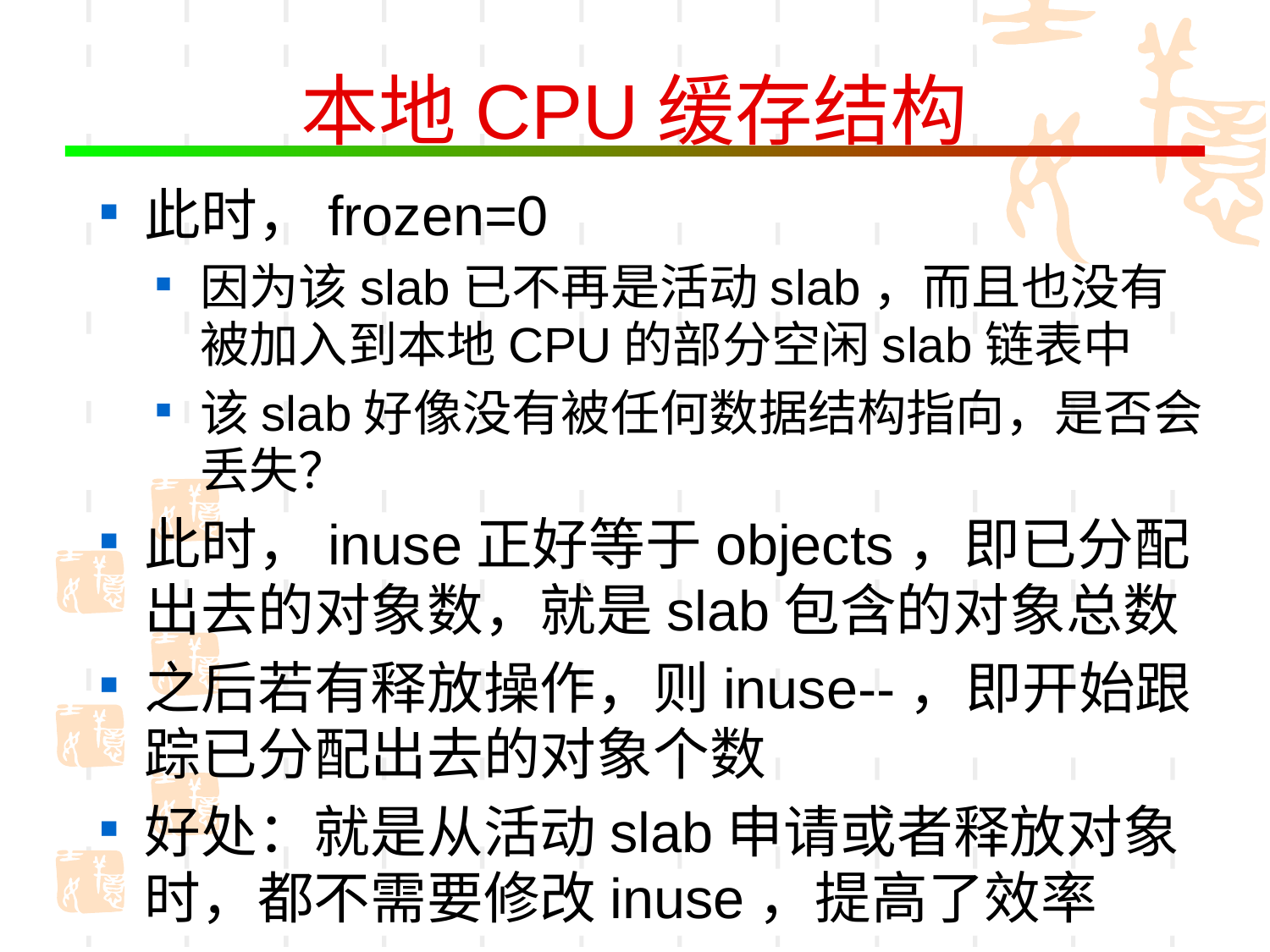

# 本地CPU缓存结构
此时，frozen=0
因为该slab已不再是活动slab，而且也没有被加入到本地CPU的部分空闲slab链表中
该slab好像没有被任何数据结构指向，是否会丢失？
此时，inuse正好等于objects，即已分配出去的对象数，就是slab包含的对象总数
之后若有释放操作，则inuse--，即开始跟踪已分配出去的对象个数
好处：就是从活动slab申请或者释放对象时，都不需要修改inuse，提高了效率